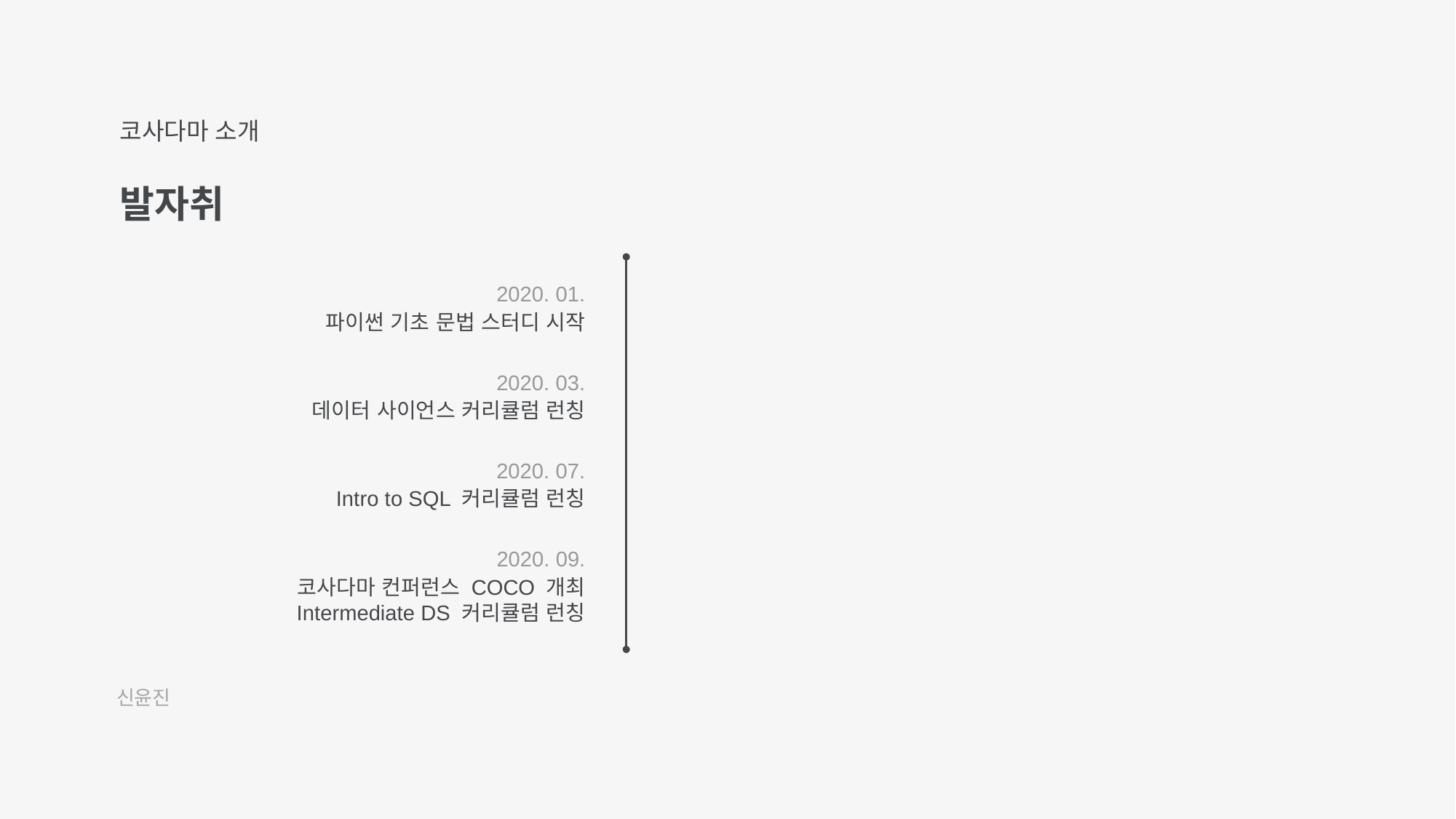

코사다마 소개
발자취

2020. 01.
파이썬 기초 문법 스터디 시작
2020. 03.
데이터 사이언스 커리큘럼 런칭
2020. 07.
Intro to SQL 커리큘럼 런칭
2020. 09.
코사다마 컨퍼런스 COCO 개최
Intermediate DS 커리큘럼 런칭
신윤진